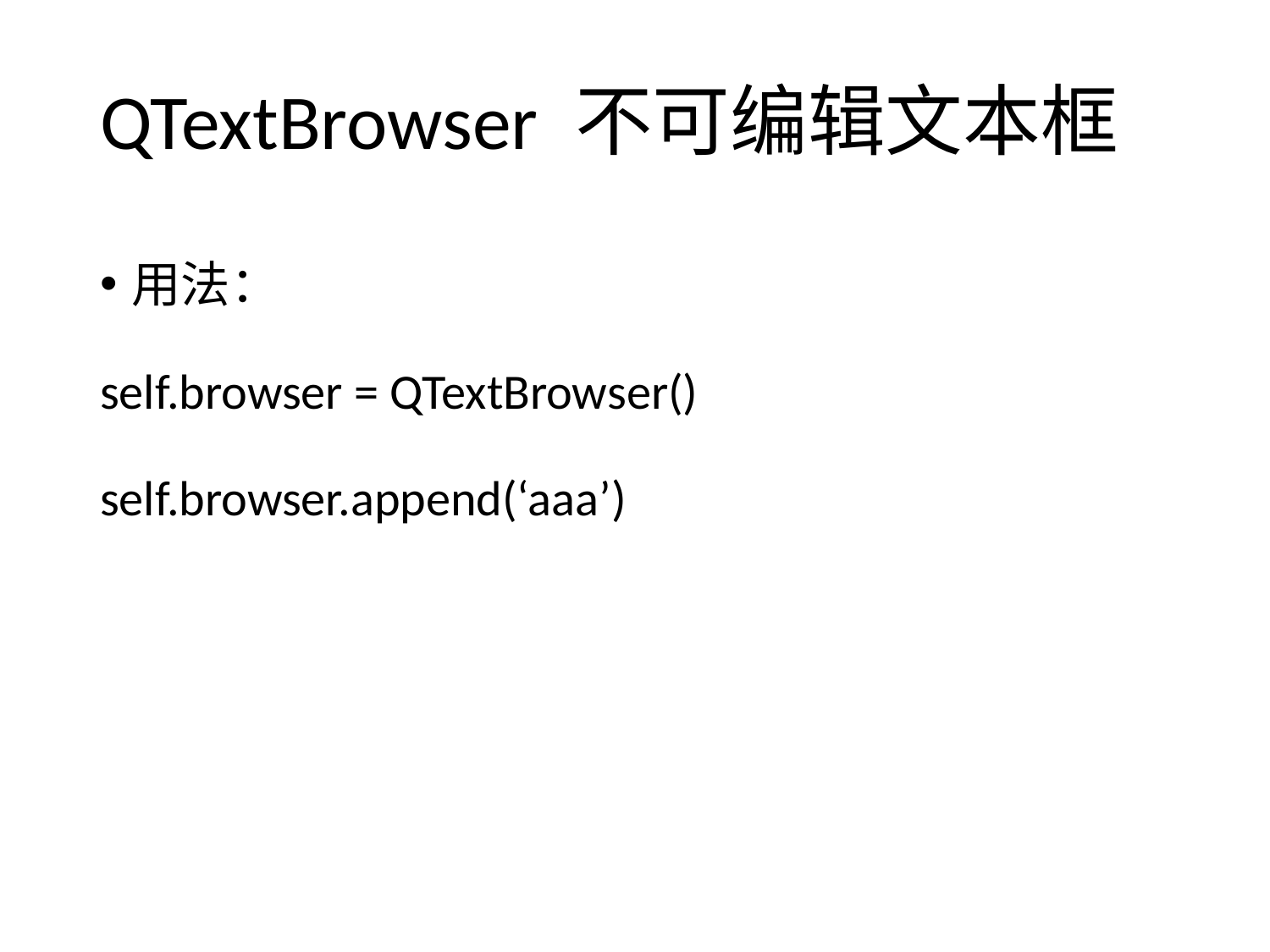

# QTextBrowser 不可编辑文本框
用法：
self.browser = QTextBrowser()
self.browser.append(‘aaa’)